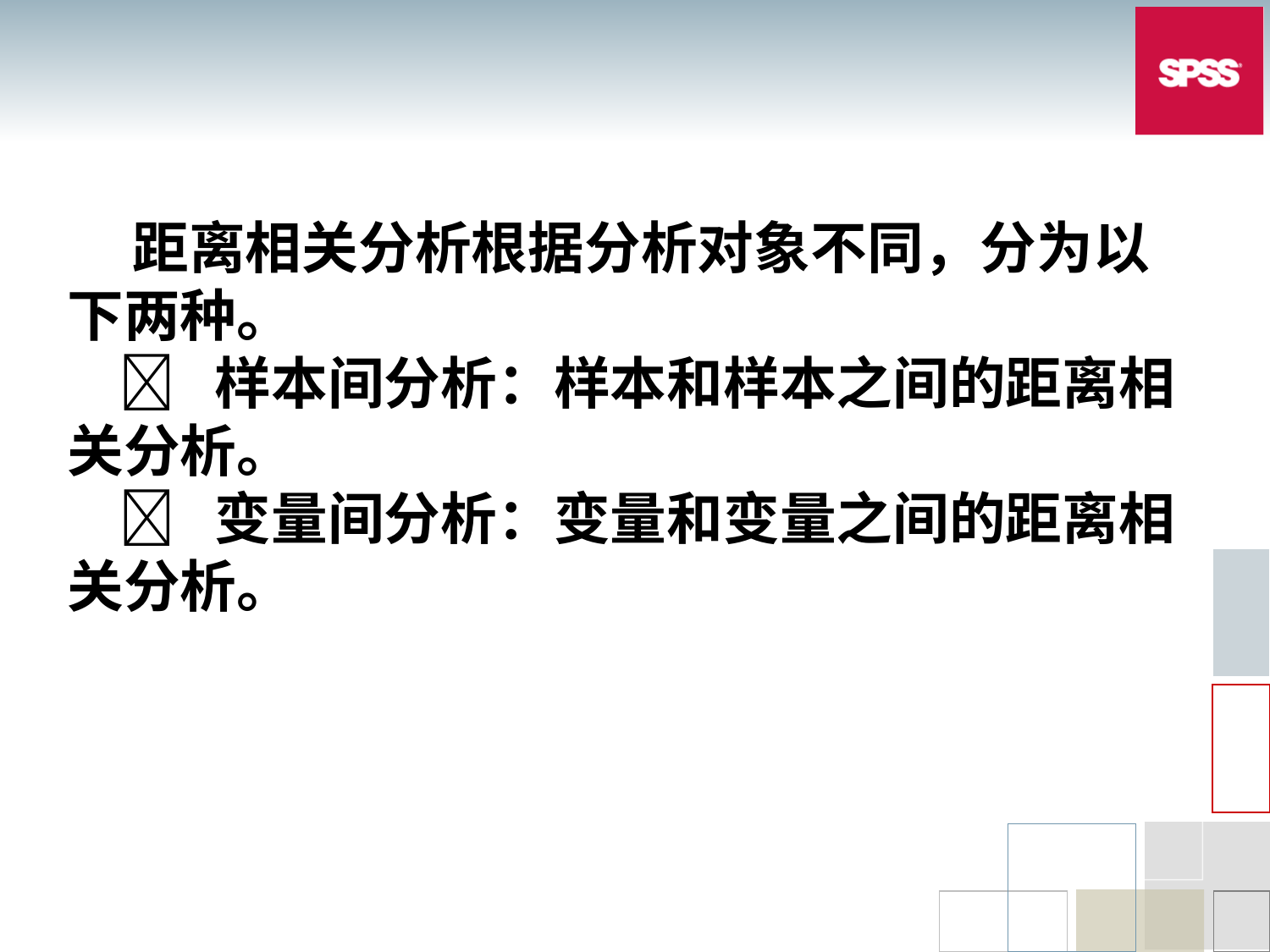

距离相关分析根据分析对象不同，分为以下两种。
    •  样本间分析：样本和样本之间的距离相关分析。
    •  变量间分析：变量和变量之间的距离相关分析。